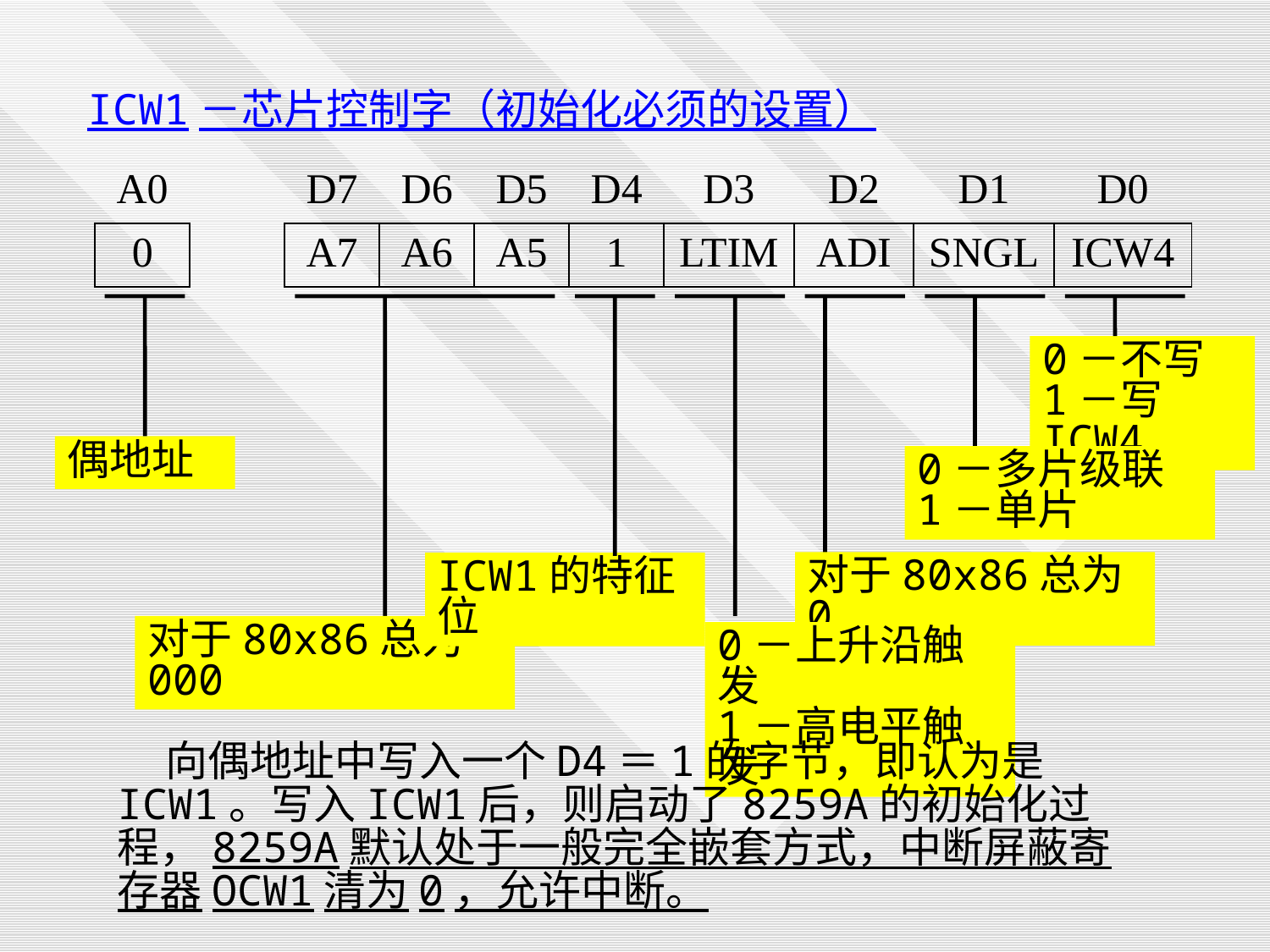

ICW1－芯片控制字（初始化必须的设置）
| A0 |  | D7 | D6 | D5 | D4 | D3 | D2 | D1 | D0 |
| --- | --- | --- | --- | --- | --- | --- | --- | --- | --- |
| 0 |  | A7 | A6 | A5 | 1 | LTIM | ADI | SNGL | ICW4 |

0－不写
1－写ICW4
偶地址
0－多片级联
1－单片
对于80x86总为0
ICW1的特征位
对于80x86总为000
0－上升沿触发
1－高电平触发
    向偶地址中写入一个D4＝1的字节，即认为是ICW1。写入ICW1后，则启动了8259A的初始化过程，8259A默认处于一般完全嵌套方式，中断屏蔽寄存器OCW1清为0，允许中断。